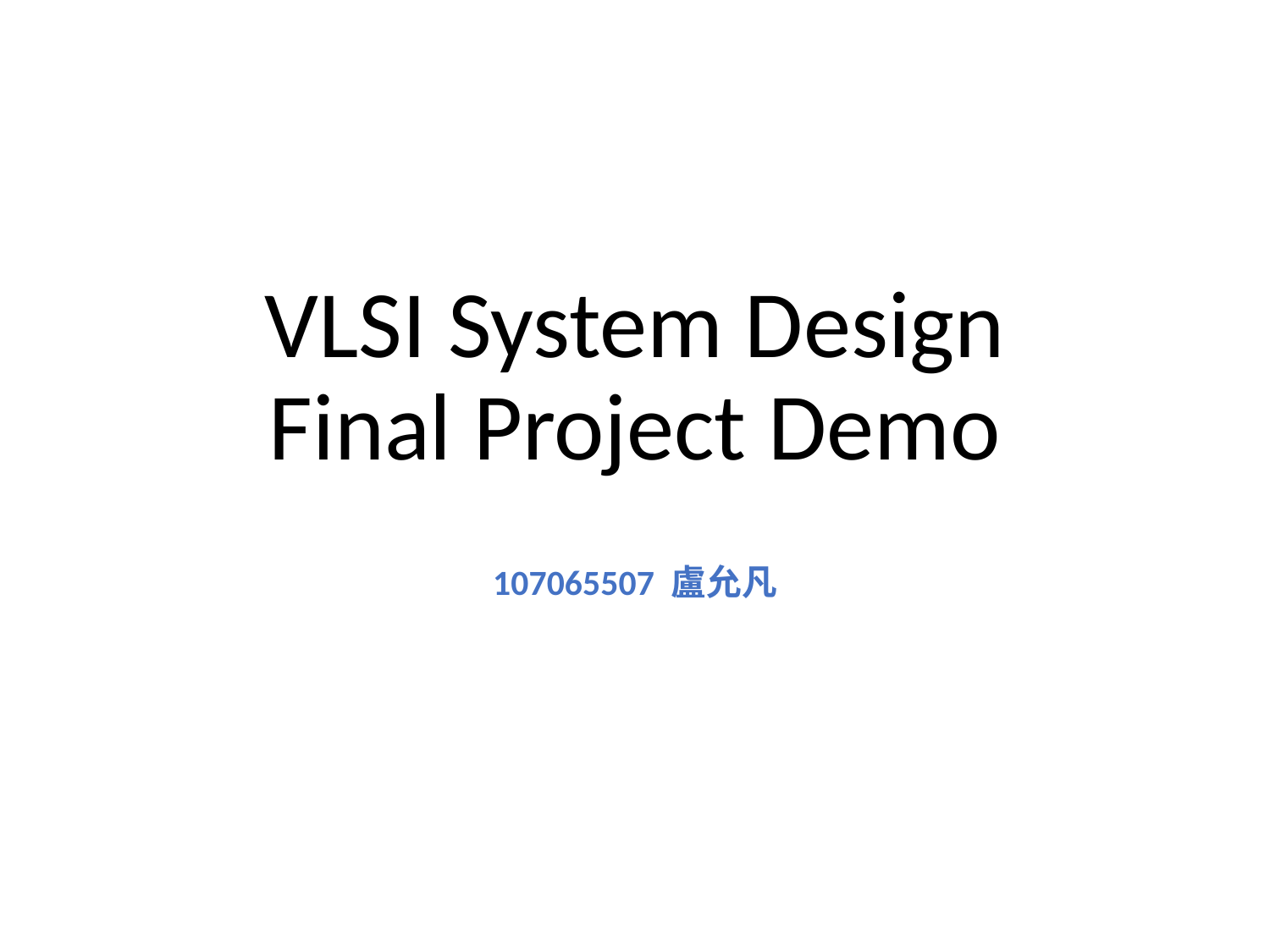

# VLSI System Design Final Project Demo
107065507 盧允凡